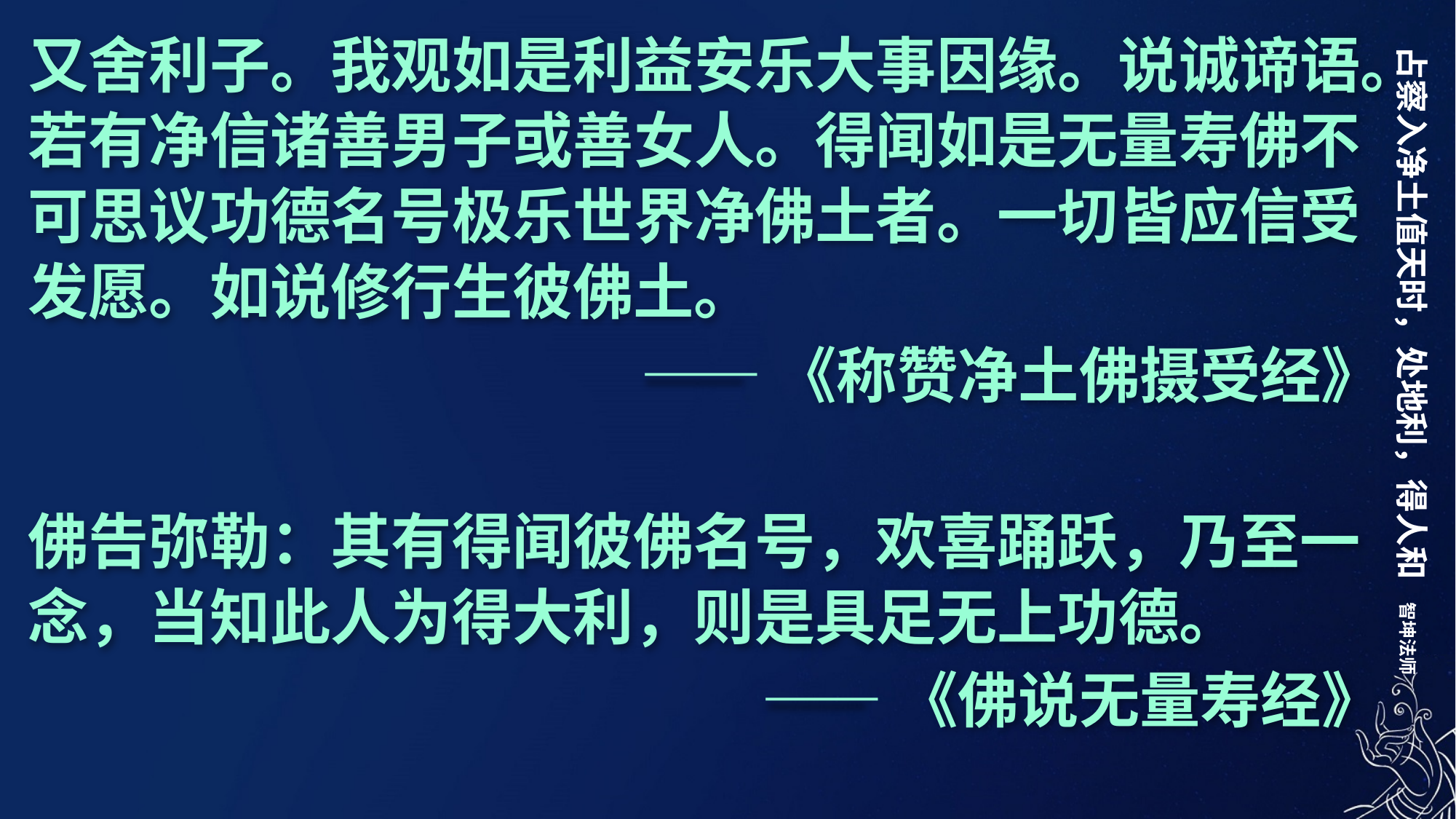

又舍利子。我观如是利益安乐大事因缘。说诚谛语。若有净信诸善男子或善女人。得闻如是无量寿佛不可思议功德名号极乐世界净佛土者。一切皆应信受发愿。如说修行生彼佛土。
——《称赞净土佛摄受经》

佛告弥勒：其有得闻彼佛名号，欢喜踊跃，乃至一念，当知此人为得大利，则是具足无上功德。
——《佛说无量寿经》